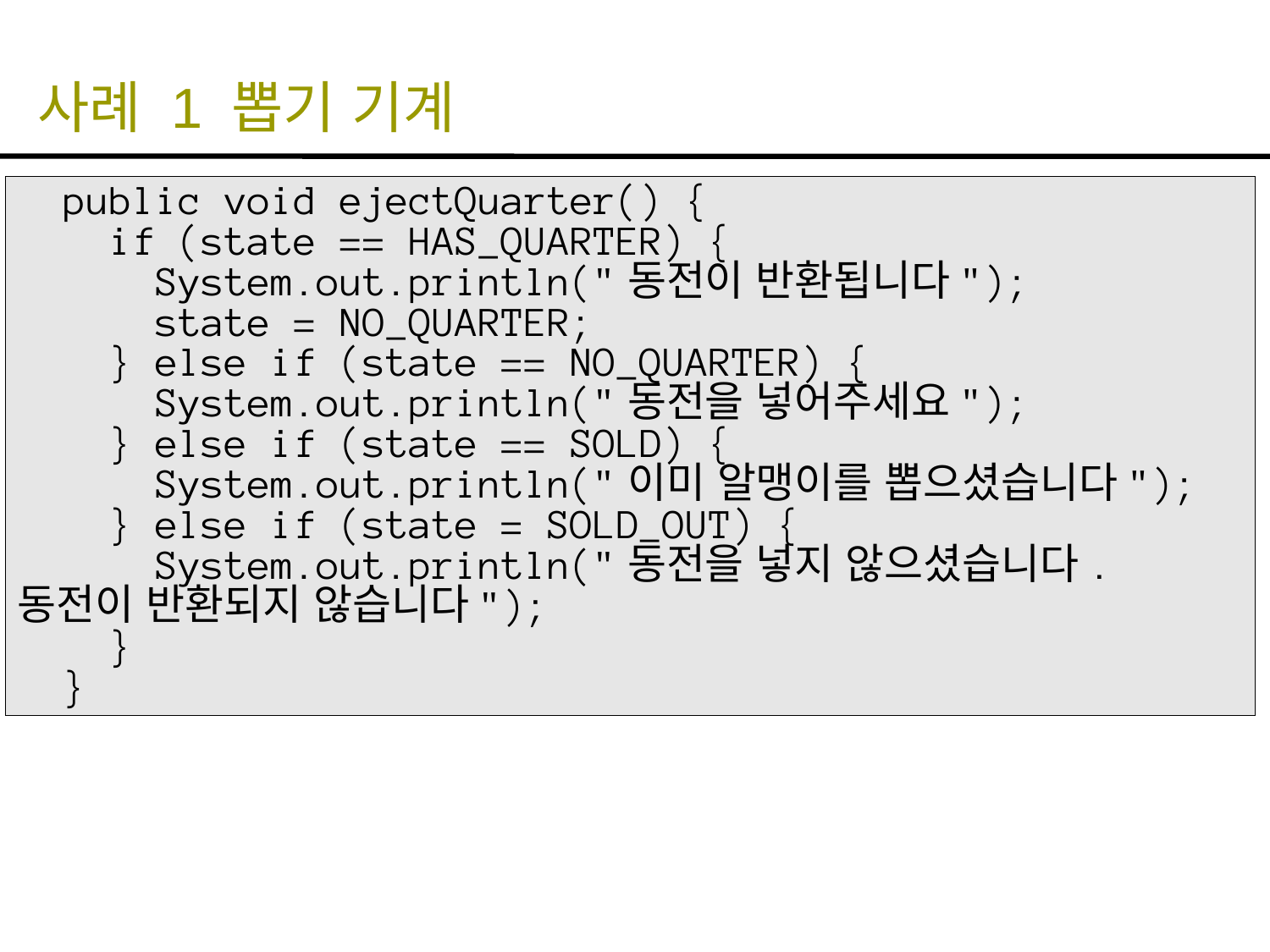

# 사례 1 뽑기 기계
  public void ejectQuarter() {
    if (state == HAS_QUARTER) {
      System.out.println("동전이 반환됩니다");
      state = NO_QUARTER;
    } else if (state == NO_QUARTER) {
      System.out.println("동전을 넣어주세요");
    } else if (state == SOLD) {
      System.out.println("이미 알맹이를 뽑으셨습니다");
    } else if (state = SOLD_OUT) {
      System.out.println("동전을 넣지 않으셨습니다. 동전이 반환되지 않습니다");
    }
  }